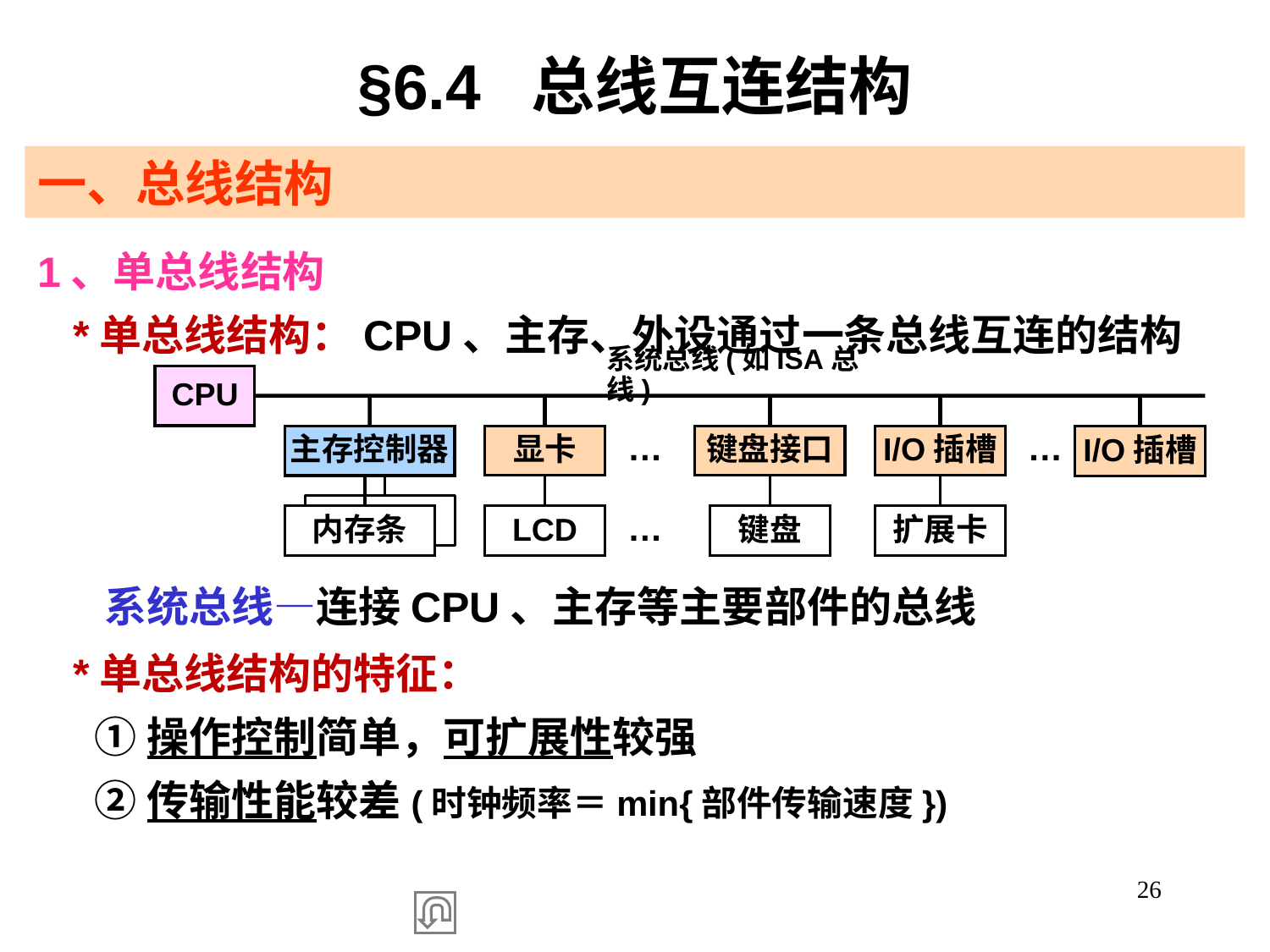

§6.4  总线互连结构
一、总线结构
1、单总线结构
   *单总线结构：CPU、主存、外设通过一条总线互连的结构
系统总线(如ISA总线)
CPU
主存控制器
键盘接口
…
I/O插槽
显卡
…
I/O插槽

LCD
扩展卡
内存条
键盘
…
      系统总线—连接CPU、主存等主要部件的总线
   *单总线结构的特征：
      ①操作控制简单，可扩展性较强
      ②传输性能较差(时钟频率＝min{部件传输速度})
26